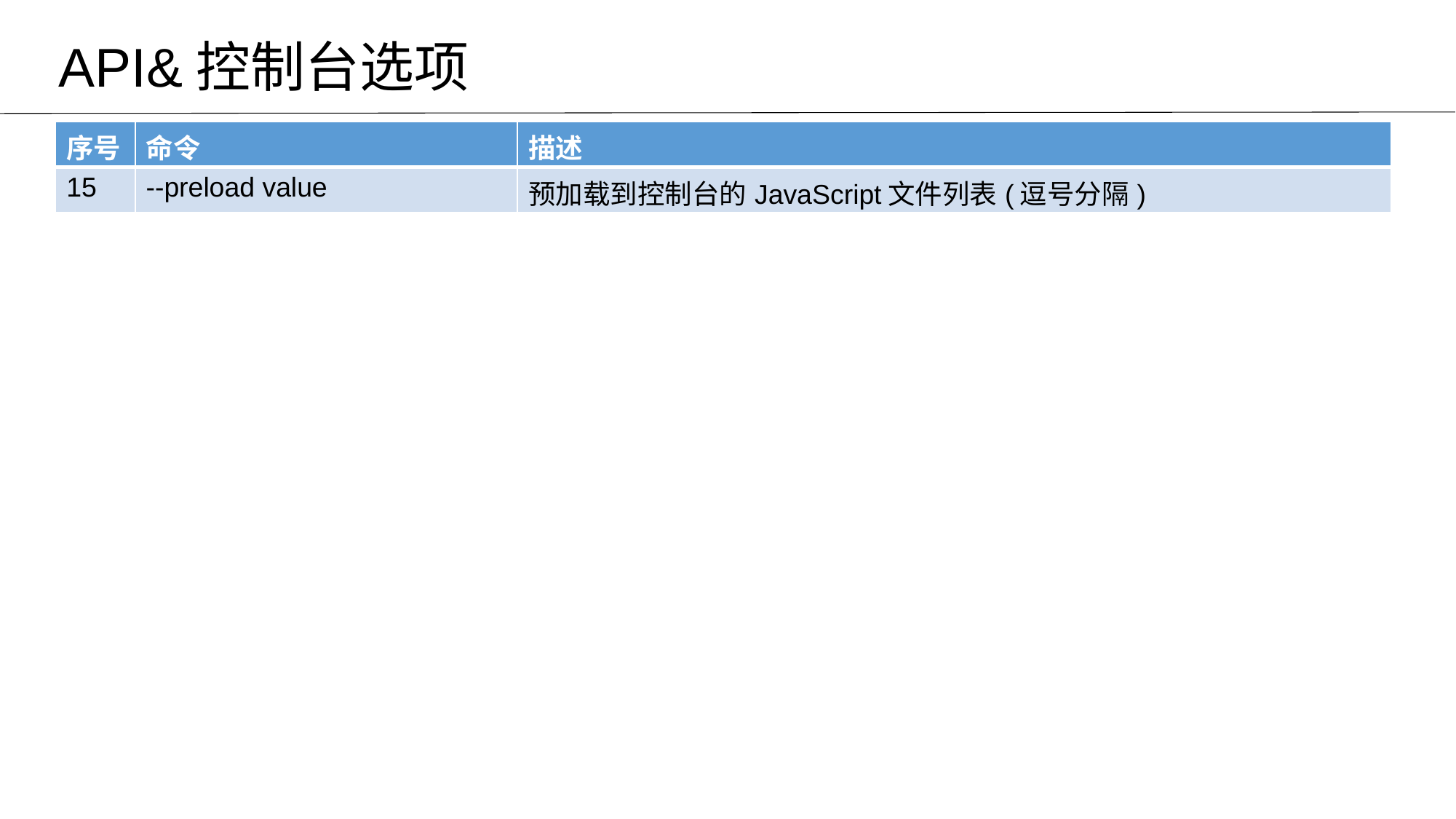

API&控制台选项
| 序号 | 命令 | 描述 |
| --- | --- | --- |
| 15 | --preload value | 预加载到控制台的JavaScript文件列表(逗号分隔) |